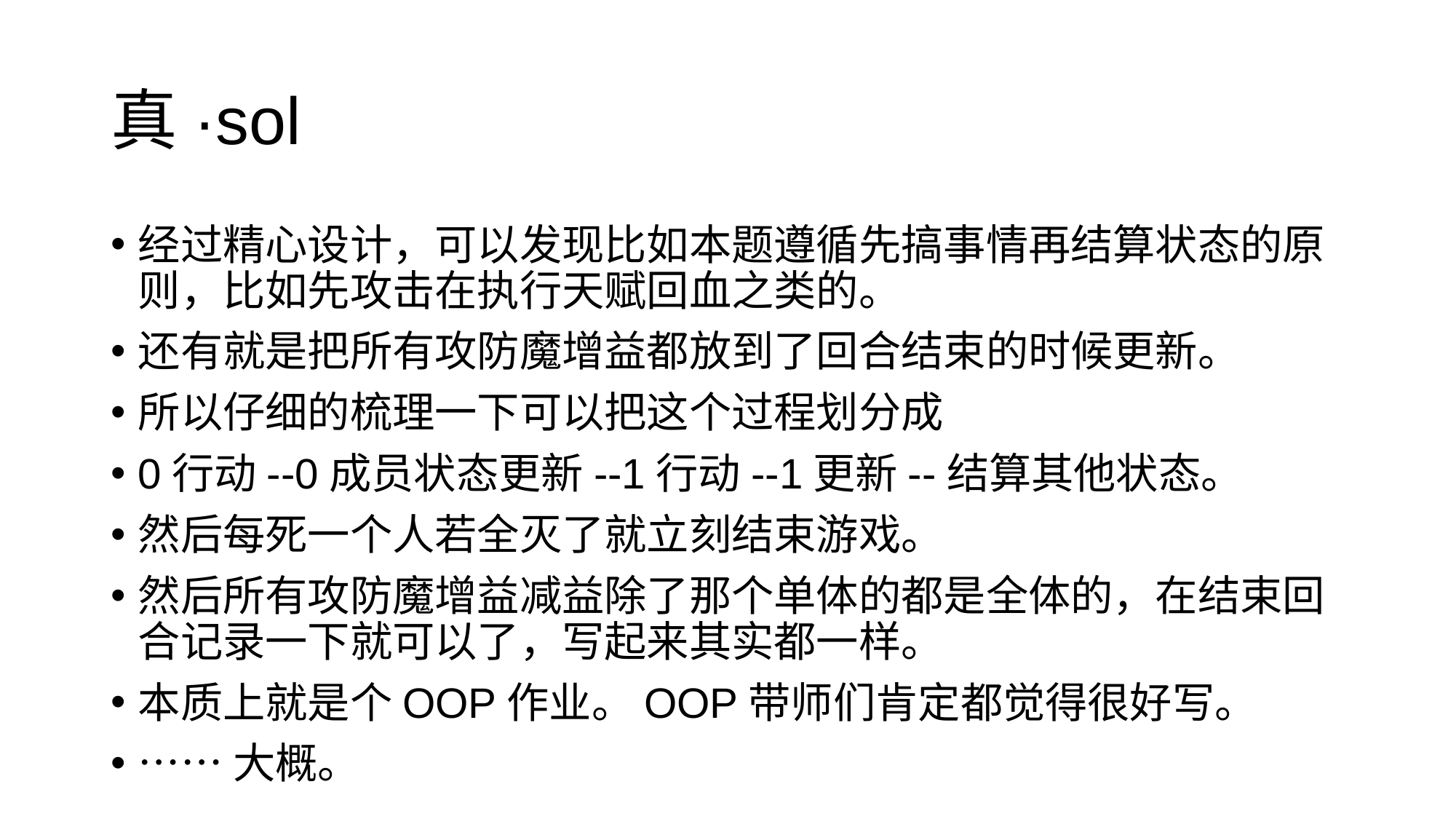

# 真·sol
经过精心设计，可以发现比如本题遵循先搞事情再结算状态的原则，比如先攻击在执行天赋回血之类的。
还有就是把所有攻防魔增益都放到了回合结束的时候更新。
所以仔细的梳理一下可以把这个过程划分成
0行动--0成员状态更新--1行动--1更新--结算其他状态。
然后每死一个人若全灭了就立刻结束游戏。
然后所有攻防魔增益减益除了那个单体的都是全体的，在结束回合记录一下就可以了，写起来其实都一样。
本质上就是个OOP作业。OOP带师们肯定都觉得很好写。
……大概。